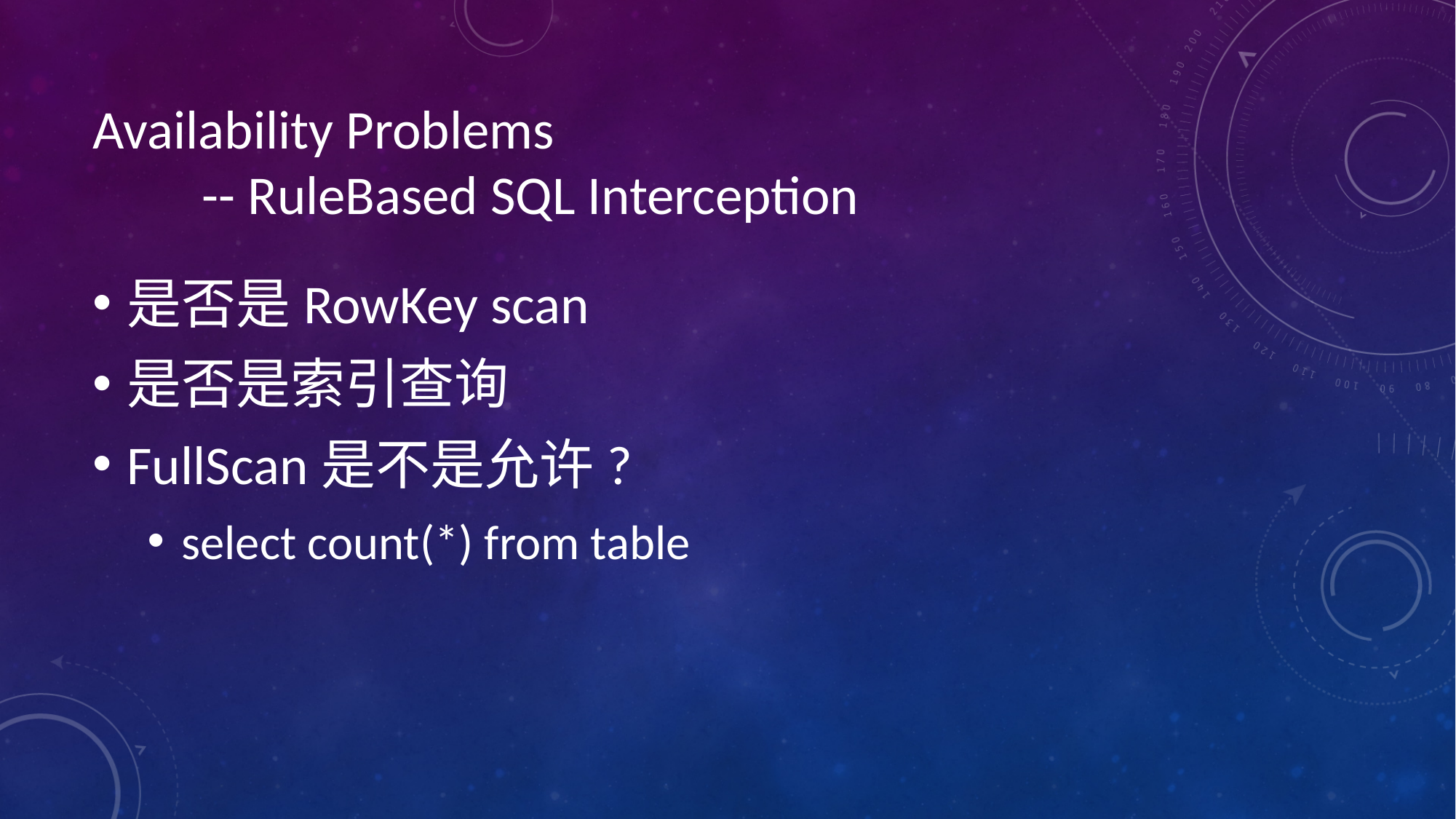

# Availability Problems -- RuleBased SQL Interception
是否是RowKey scan
是否是索引查询
FullScan是不是允许?
select count(*) from table